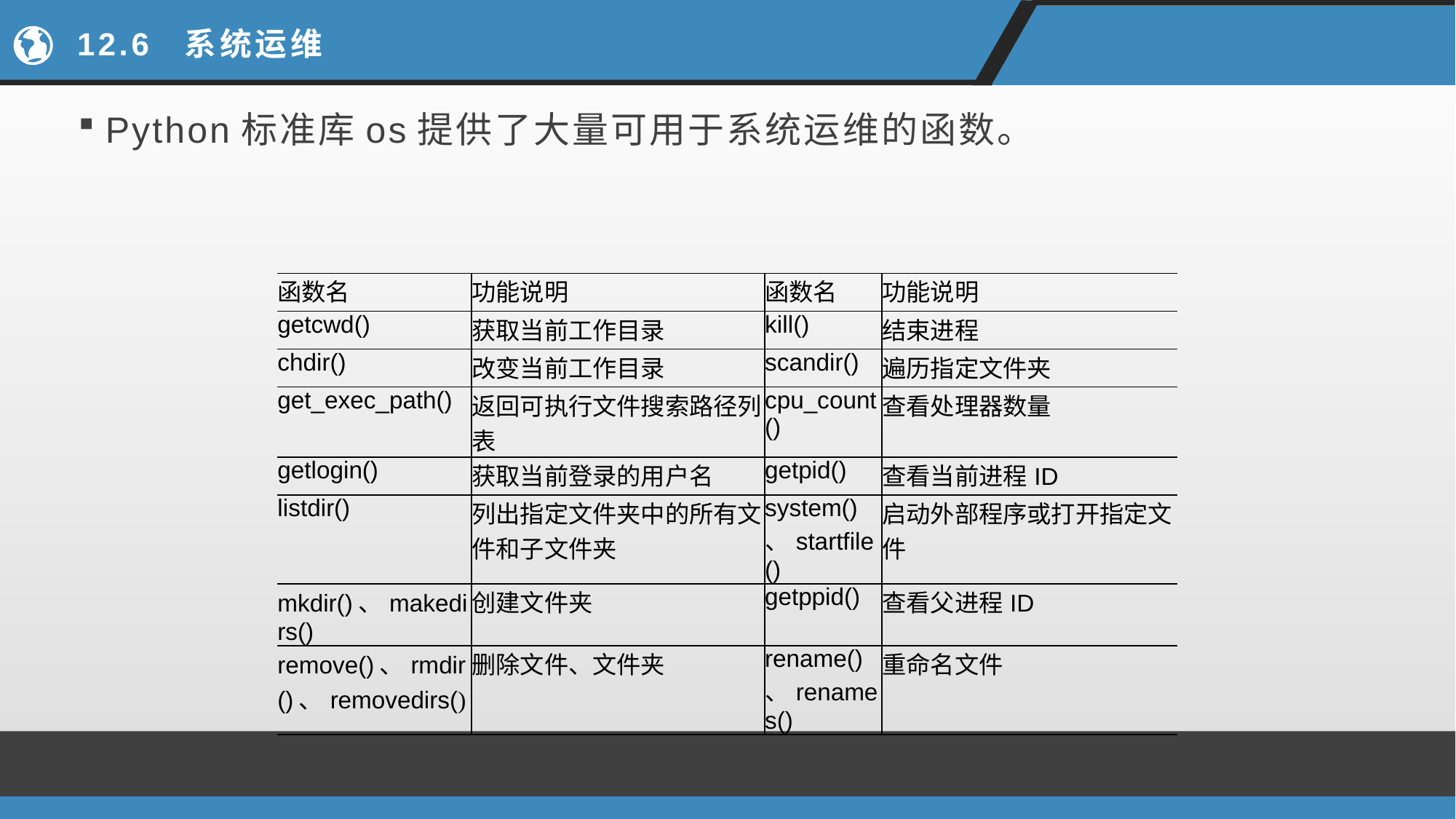

# 12.6  系统运维

Python标准库os提供了大量可用于系统运维的函数。
| 函数名 | 功能说明 | 函数名 | 功能说明 |
| --- | --- | --- | --- |
| getcwd() | 获取当前工作目录 | kill() | 结束进程 |
| chdir() | 改变当前工作目录 | scandir() | 遍历指定文件夹 |
| get\_exec\_path() | 返回可执行文件搜索路径列表 | cpu\_count() | 查看处理器数量 |
| getlogin() | 获取当前登录的用户名 | getpid() | 查看当前进程ID |
| listdir() | 列出指定文件夹中的所有文件和子文件夹 | system()、startfile() | 启动外部程序或打开指定文件 |
| mkdir()、makedirs() | 创建文件夹 | getppid() | 查看父进程ID |
| remove()、rmdir()、removedirs() | 删除文件、文件夹 | rename()、renames() | 重命名文件 |